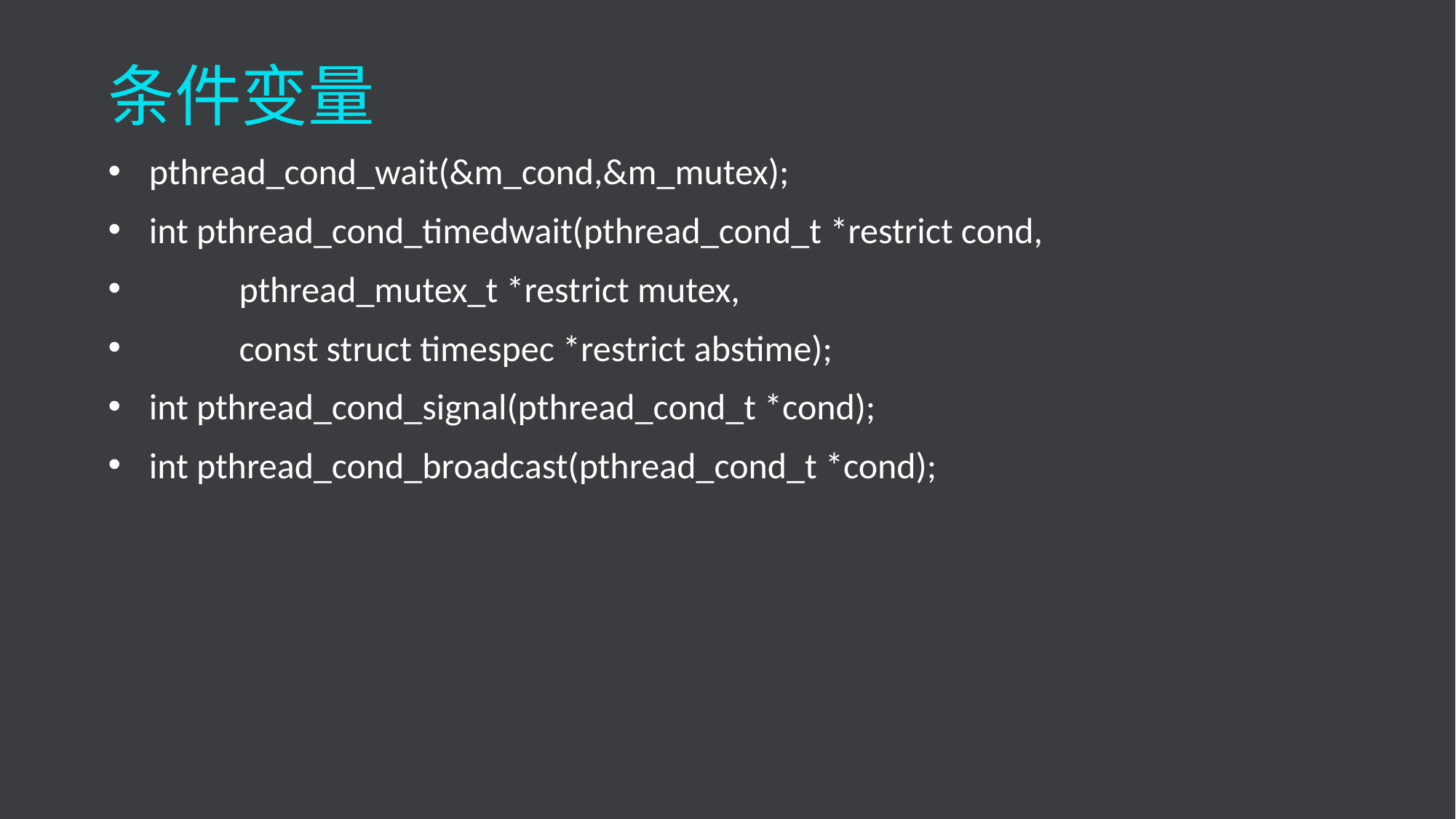

条件变量
pthread_cond_wait(&m_cond,&m_mutex);
int pthread_cond_timedwait(pthread_cond_t *restrict cond,
           pthread_mutex_t *restrict mutex,
           const struct timespec *restrict abstime);
int pthread_cond_signal(pthread_cond_t *cond);
int pthread_cond_broadcast(pthread_cond_t *cond);